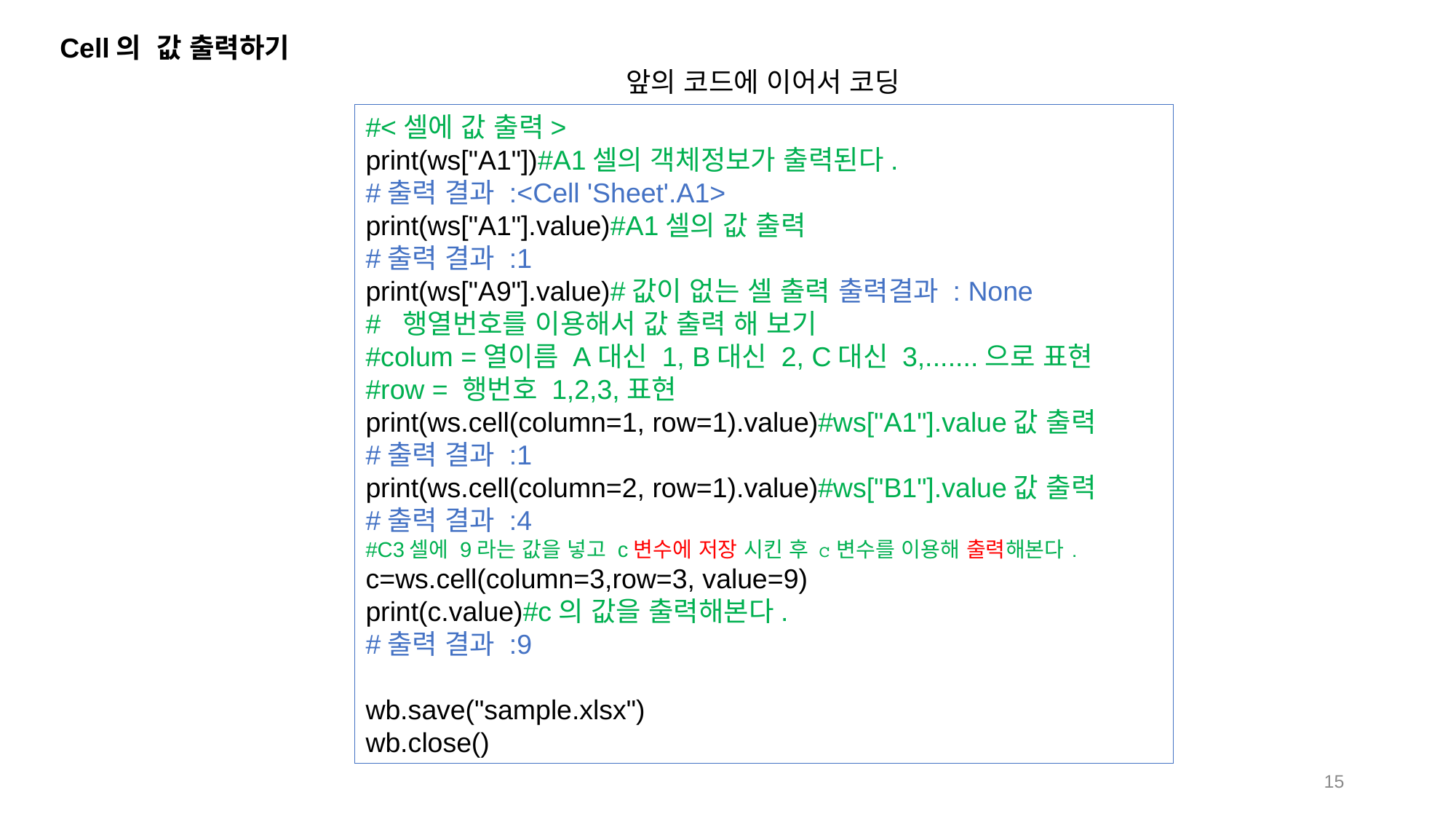

Cell의  값 출력하기
앞의 코드에 이어서 코딩
#<셀에 값 출력>
print(ws["A1"])#A1셀의 객체정보가 출력된다.
#출력 결과 :<Cell 'Sheet'.A1>
print(ws["A1"].value)#A1셀의 값 출력
#출력 결과 :1
print(ws["A9"].value)#값이 없는 셀 출력 출력결과 : None
#  행열번호를 이용해서 값 출력 해 보기
#colum =열이름 A대신 1, B대신 2, C대신 3,.......으로 표현
#row = 행번호 1,2,3,표현
print(ws.cell(column=1, row=1).value)#ws["A1"].value값 출력
#출력 결과 :1
print(ws.cell(column=2, row=1).value)#ws["B1"].value값 출력
#출력 결과 :4
#C3셀에 9라는 값을 넣고 c변수에 저장 시킨 후 c변수를 이용해 출력해본다.
c=ws.cell(column=3,row=3, value=9)
print(c.value)#c의 값을 출력해본다.
#출력 결과 :9

wb.save("sample.xlsx")
wb.close()
15